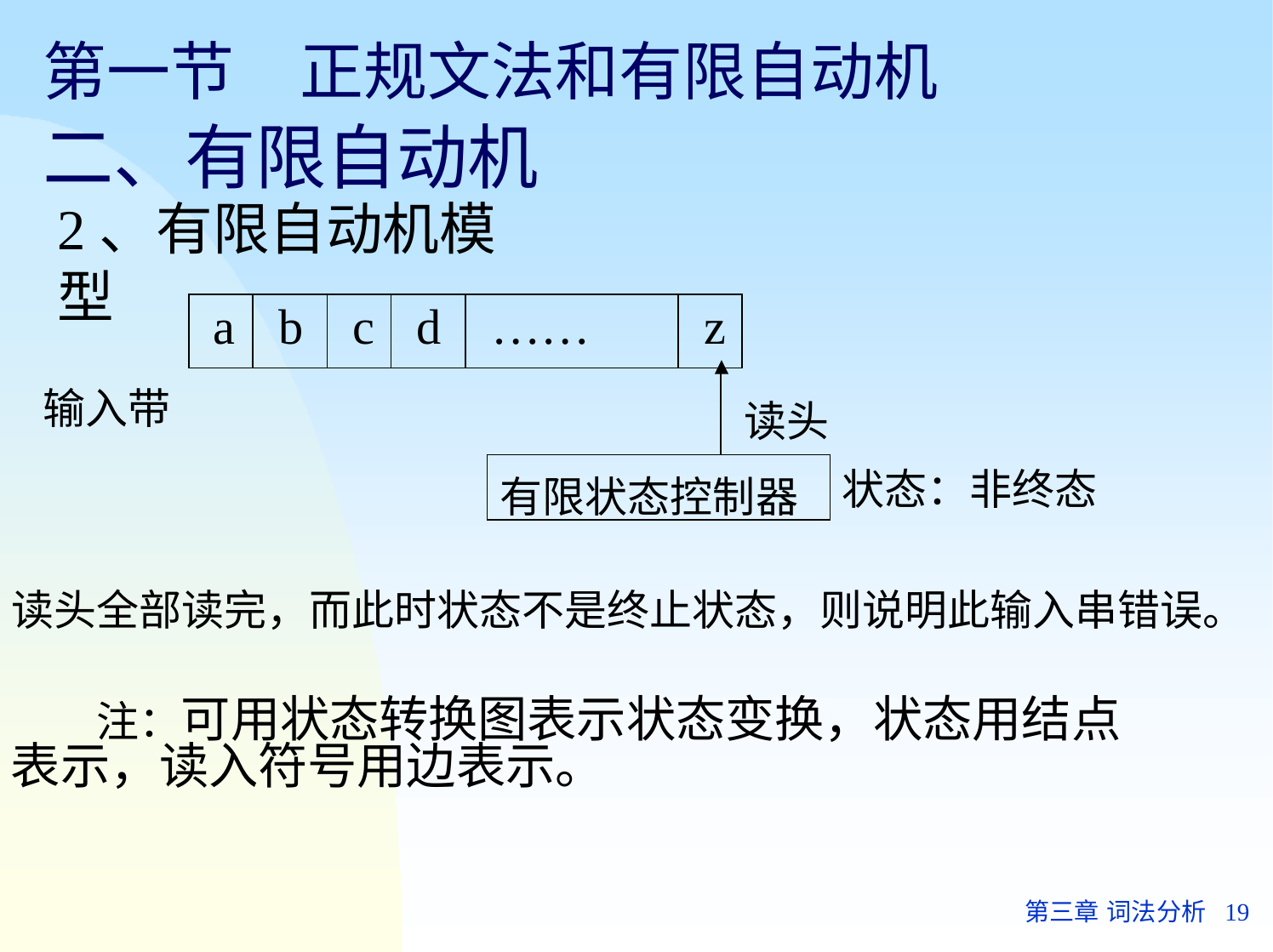

# 第一节	正规文法和有限自动机
二、有限自动机
2、有限自动机模型
输入带
| a | b | c | d | …… | z |
| --- | --- | --- | --- | --- | --- |

|  | 读头 |
| --- | --- |
| 有限状态控制器 |  |
状态：非终态
读头全部读完，而此时状态不是终止状态，则说明此输入串错误。 注：可用状态转换图表示状态变换，状态用结点
表示，读入符号用边表示。
第三章 词法分析	19